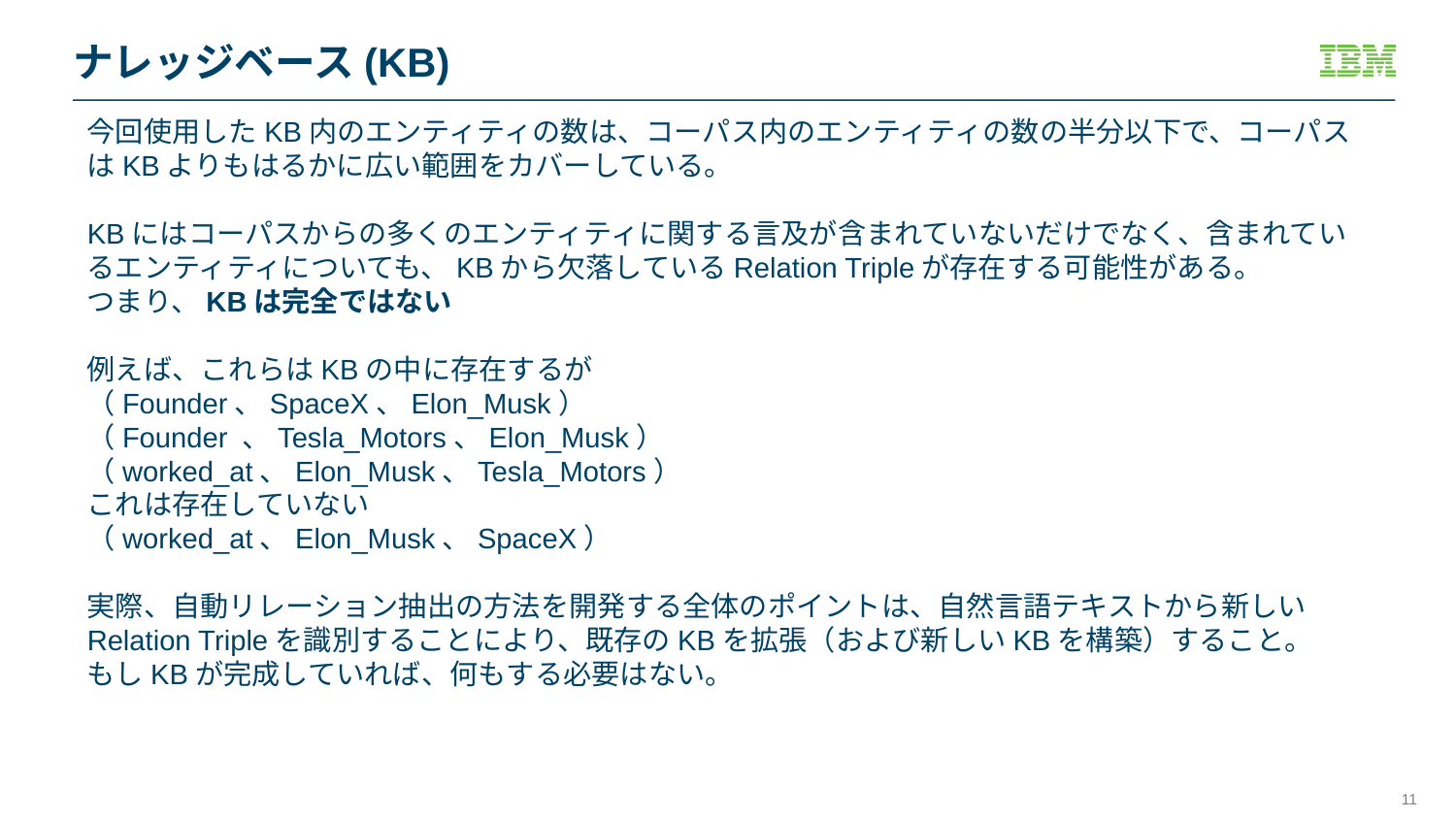

# ナレッジベース(KB)
今回使用したKB内のエンティティの数は、コーパス内のエンティティの数の半分以下で、コーパスはKBよりもはるかに広い範囲をカバーしている。
KBにはコーパスからの多くのエンティティに関する言及が含まれていないだけでなく、含まれているエンティティについても、KBから欠落しているRelation Tripleが存在する可能性がある。
つまり、KBは完全ではない
例えば、これらはKBの中に存在するが
（Founder、SpaceX、Elon_Musk）
（Founder 、Tesla_Motors、Elon_Musk）
（worked_at、Elon_Musk、Tesla_Motors）
これは存在していない
（worked_at、Elon_Musk、SpaceX）
実際、自動リレーション抽出の方法を開発する全体のポイントは、自然言語テキストから新しいRelation Tripleを識別することにより、既存のKBを拡張（および新しいKBを構築）すること。
もしKBが完成していれば、何もする必要はない。
11